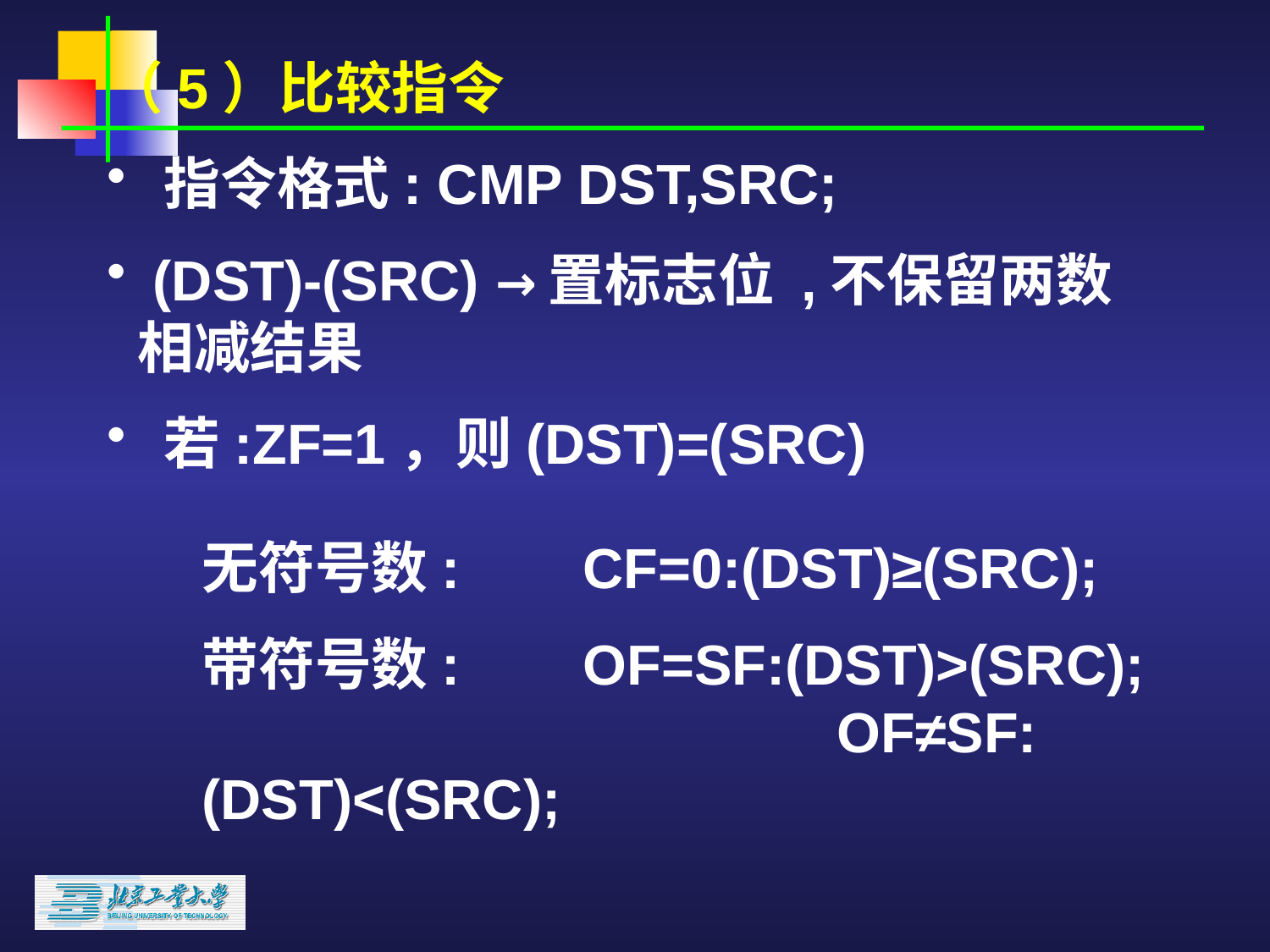

（5）比较指令
 指令格式: CMP DST,SRC;
 (DST)-(SRC) →置标志位 ,不保留两数相减结果
 若:ZF=1，则(DST)=(SRC)
无符号数:	CF=0:(DST)≥(SRC);
带符号数:	OF=SF:(DST)>(SRC);                                 		OF≠SF:(DST)<(SRC);